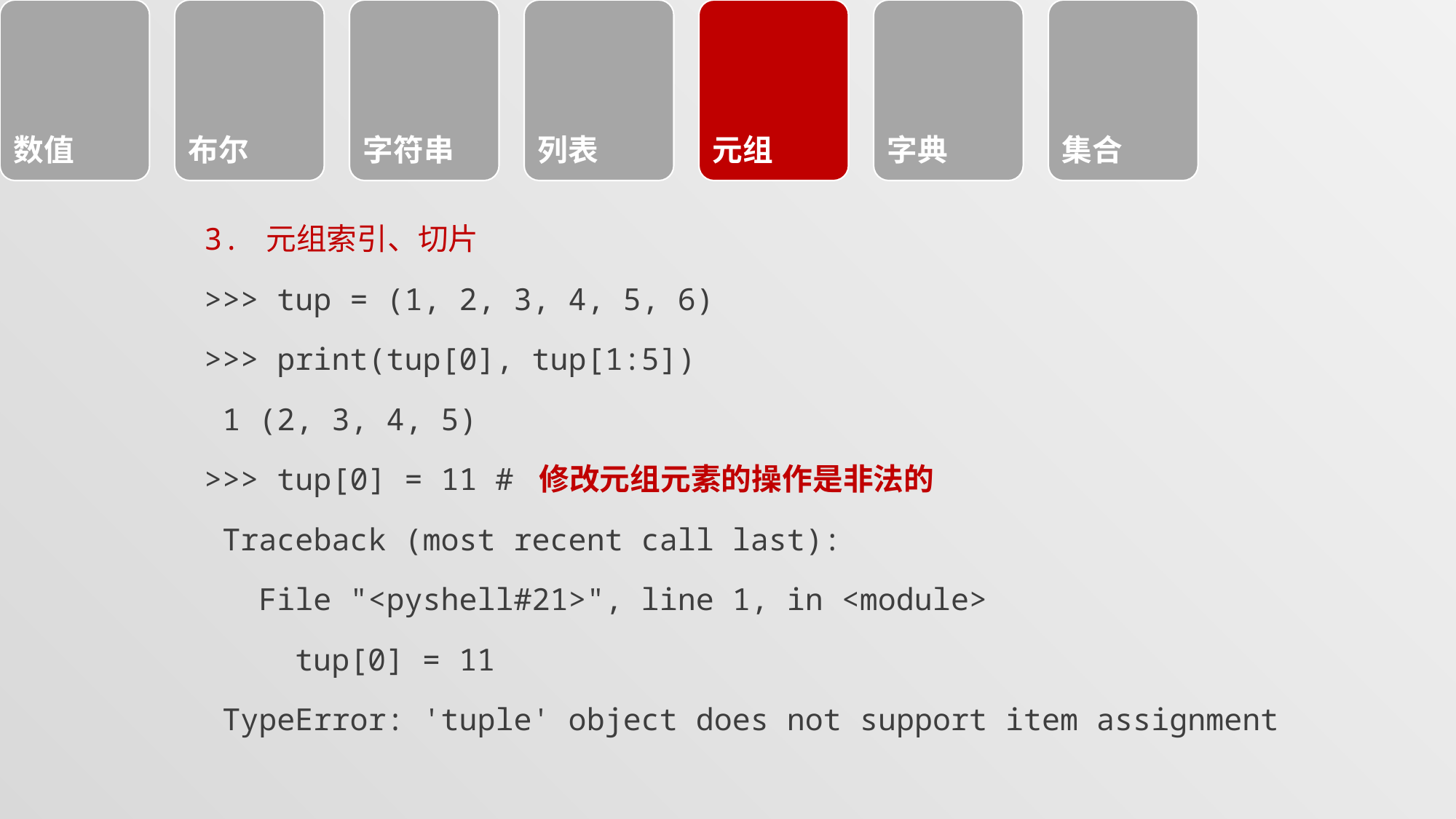

#
3. 元组索引、切片
>>> tup = (1, 2, 3, 4, 5, 6)
>>> print(tup[0], tup[1:5])
 1 (2, 3, 4, 5)
>>> tup[0] = 11 # 修改元组元素的操作是非法的
 Traceback (most recent call last):
   File "<pyshell#21>", line 1, in <module>
     tup[0] = 11
 TypeError: 'tuple' object does not support item assignment